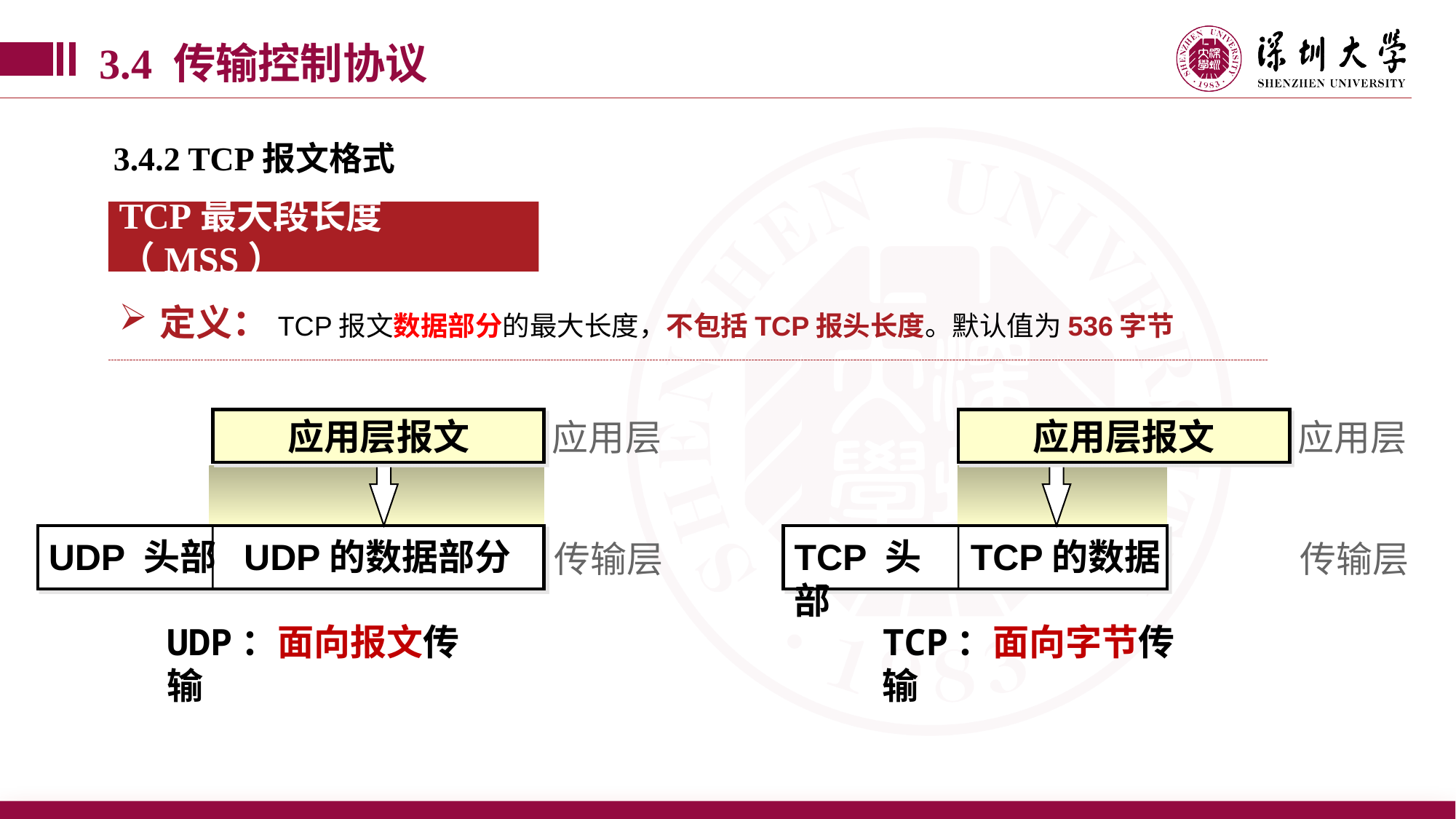

3.4 传输控制协议

3.4.2 TCP报文格式
TCP最大段长度（MSS）
定义：TCP报文数据部分的最大长度，不包括TCP报头长度。默认值为536字节
应用层报文
应用层

UDP 头部
UDP的数据部分
传输层
应用层报文
应用层

TCP 头部
TCP的数据
传输层
UDP：面向报文传输
TCP：面向字节传输